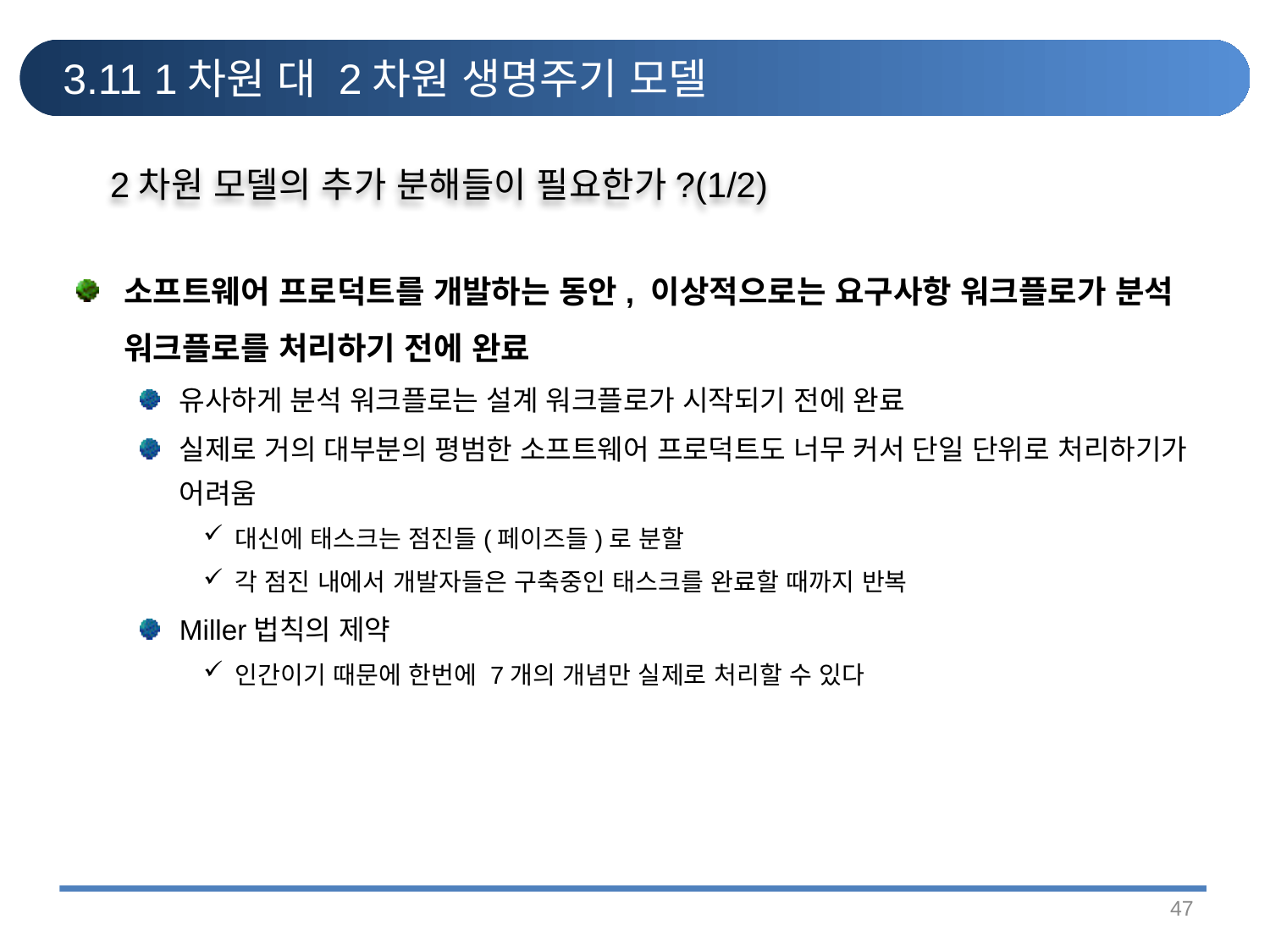

# 3.11 1차원 대 2차원 생명주기 모델
2차원 모델의 추가 분해들이 필요한가?(1/2)
소프트웨어 프로덕트를 개발하는 동안, 이상적으로는 요구사항 워크플로가 분석 워크플로를 처리하기 전에 완료
유사하게 분석 워크플로는 설계 워크플로가 시작되기 전에 완료
실제로 거의 대부분의 평범한 소프트웨어 프로덕트도 너무 커서 단일 단위로 처리하기가 어려움
대신에 태스크는 점진들(페이즈들)로 분할
각 점진 내에서 개발자들은 구축중인 태스크를 완료할 때까지 반복
Miller법칙의 제약
인간이기 때문에 한번에 7개의 개념만 실제로 처리할 수 있다

47